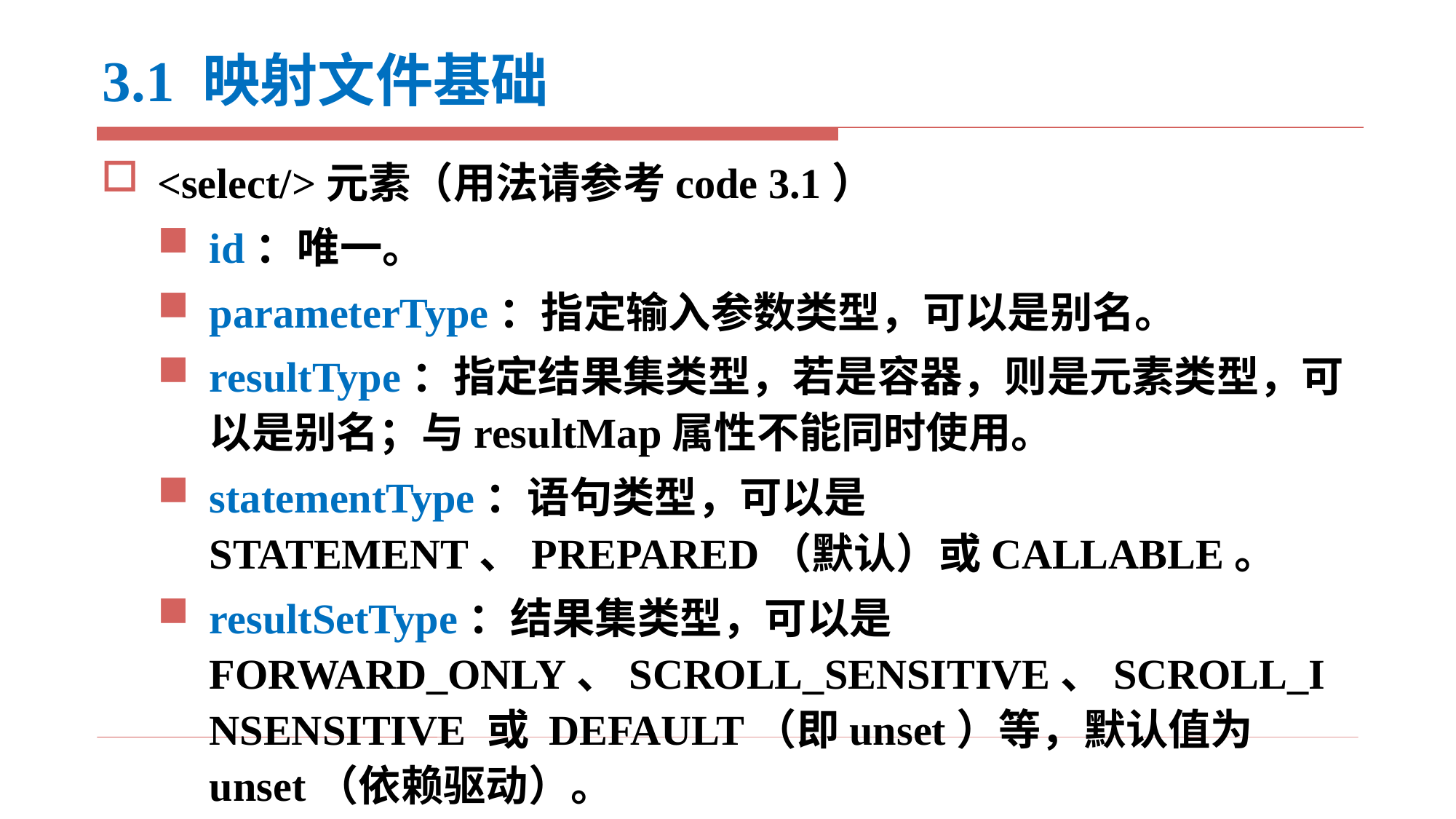

# 3.1 映射文件基础
<select/>元素（用法请参考code 3.1）
id：唯一。
parameterType：指定输入参数类型，可以是别名。
resultType：指定结果集类型，若是容器，则是元素类型，可以是别名；与resultMap属性不能同时使用。
statementType：语句类型，可以是STATEMENT、PREPARED（默认）或CALLABLE。
resultSetType：结果集类型，可以是FORWARD_ONLY、SCROLL_SENSITIVE、SCROLL_INSENSITIVE 或 DEFAULT（即unset）等，默认值为unset（依赖驱动）。
5